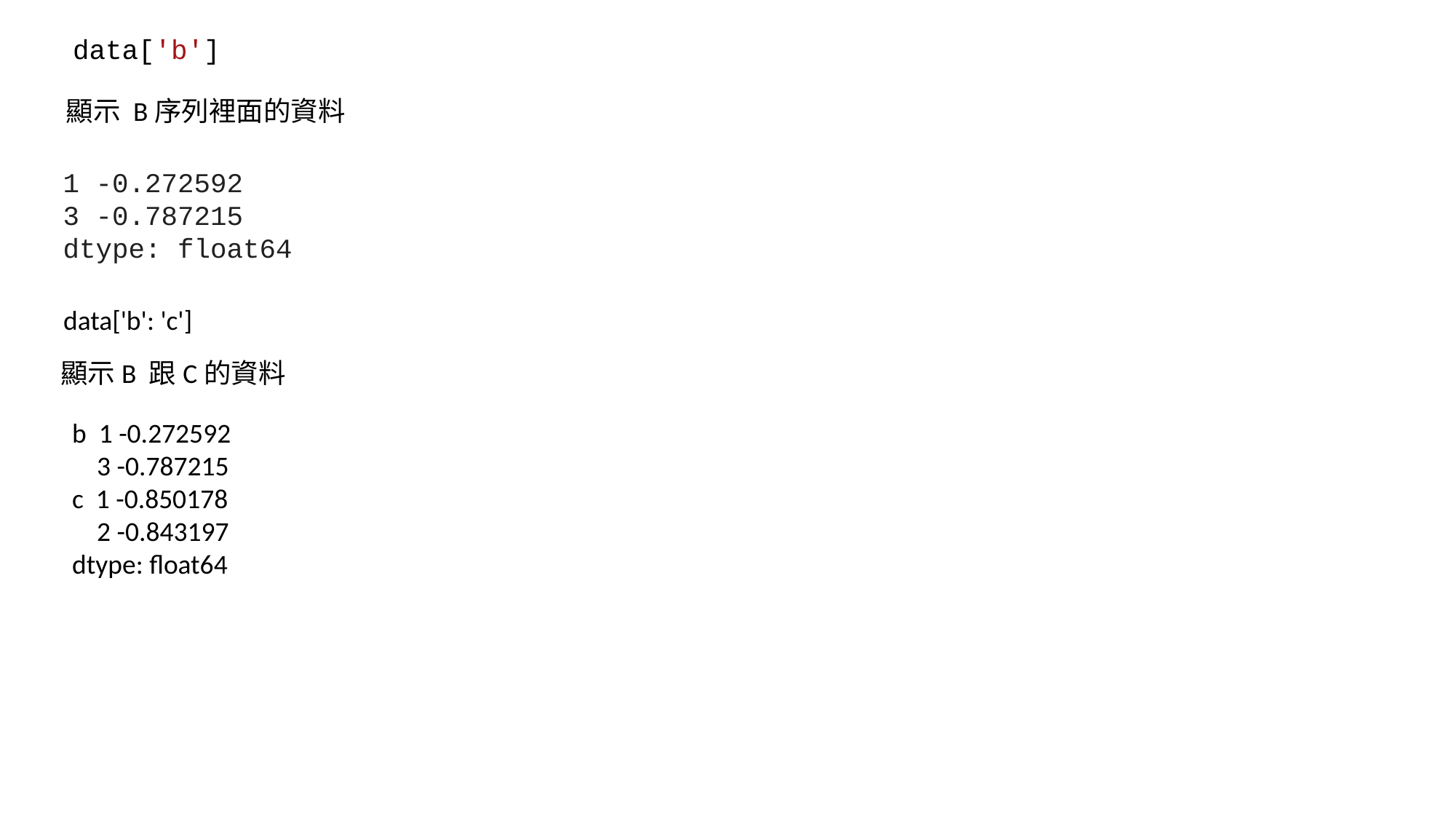

data['b']
顯示 B序列裡面的資料
1 -0.272592
3 -0.787215
dtype: float64
data['b': 'c']
顯示B 跟C的資料
b  1 -0.272592
    3 -0.787215
c  1 -0.850178
    2 -0.843197
dtype: float64